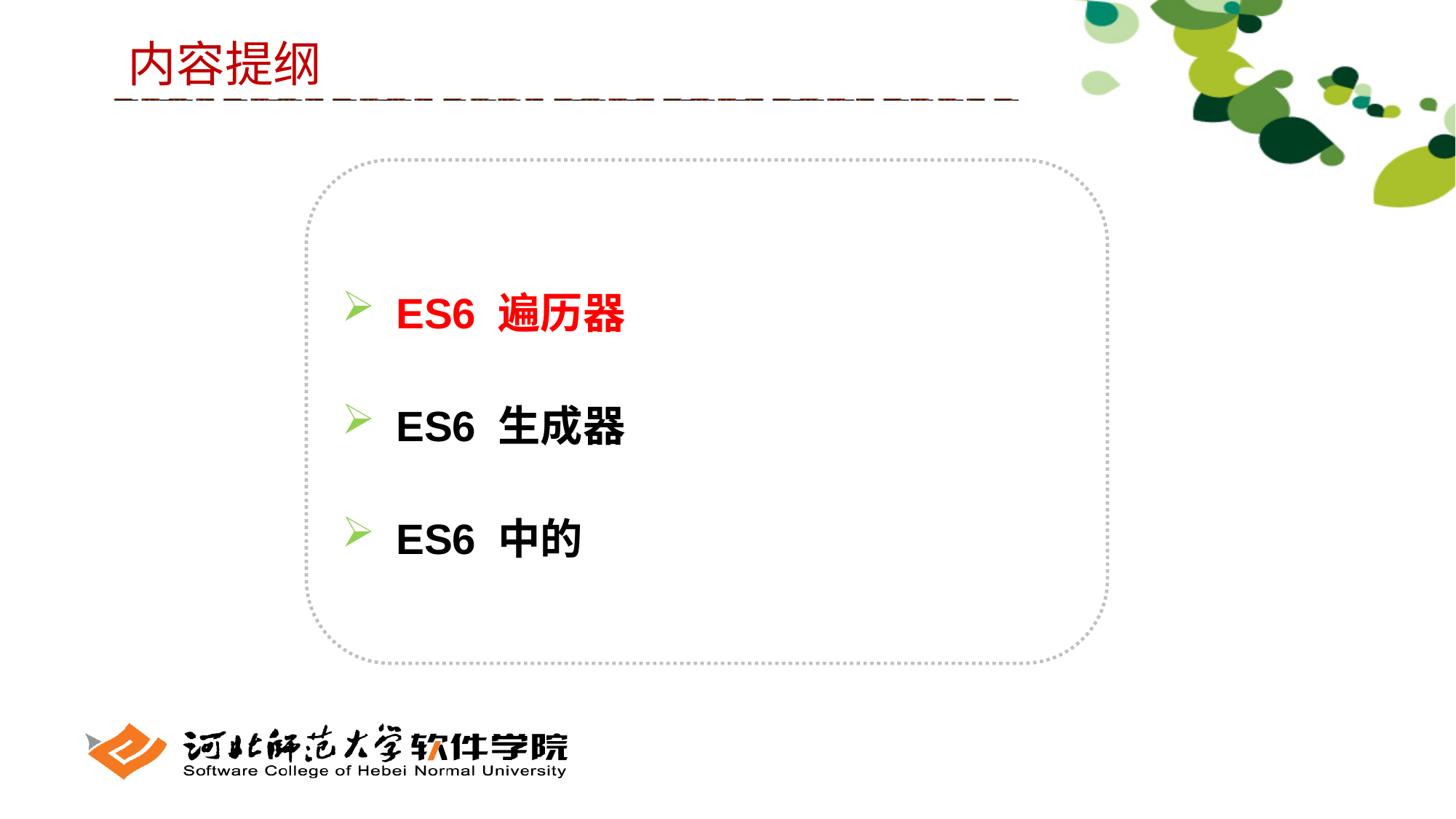

内容提纲
ES6 遍历器
ES6 生成器
ES6 中的